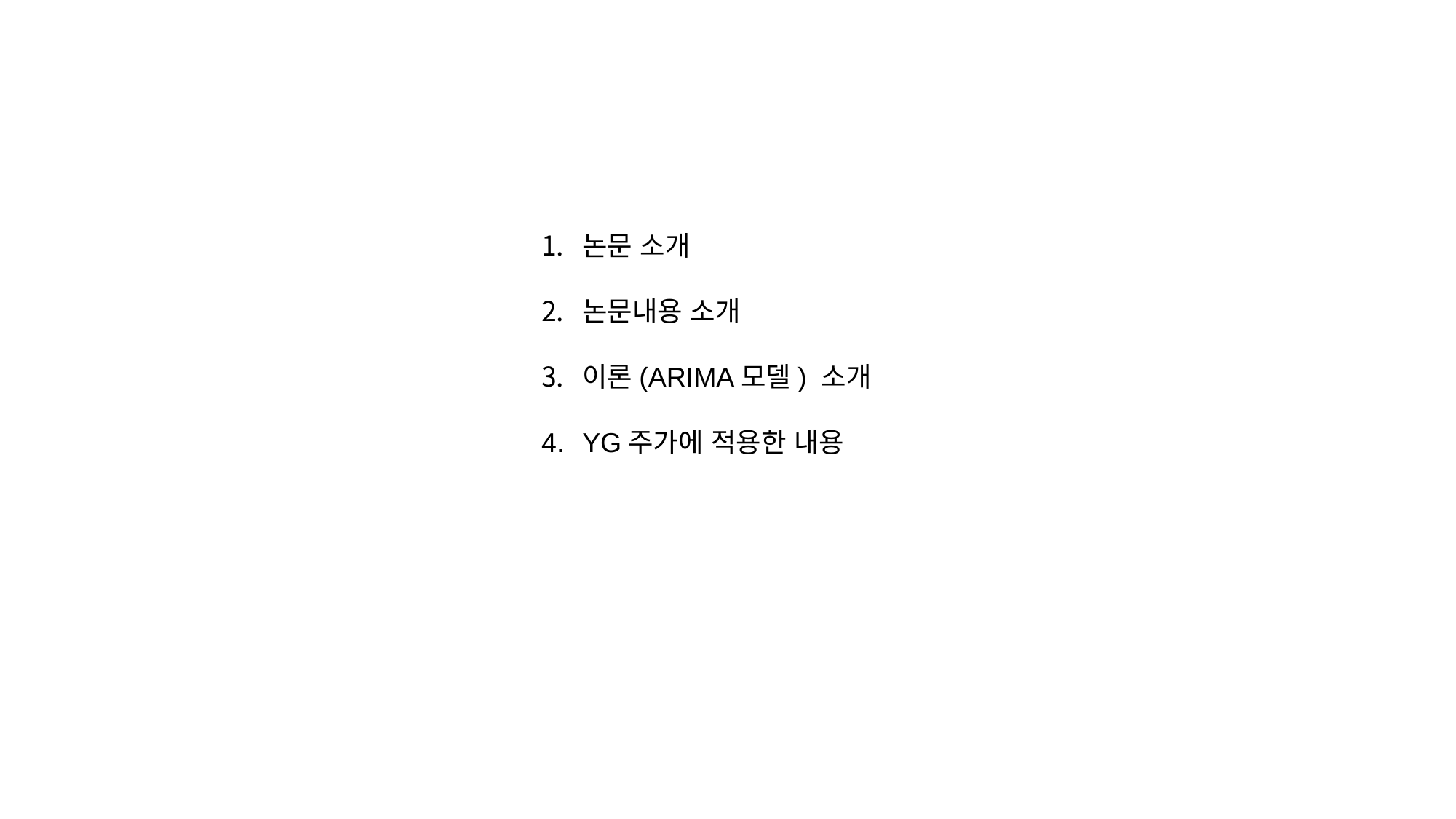

논문 소개

논문내용 소개

이론(ARIMA모델) 소개

YG주가에 적용한 내용